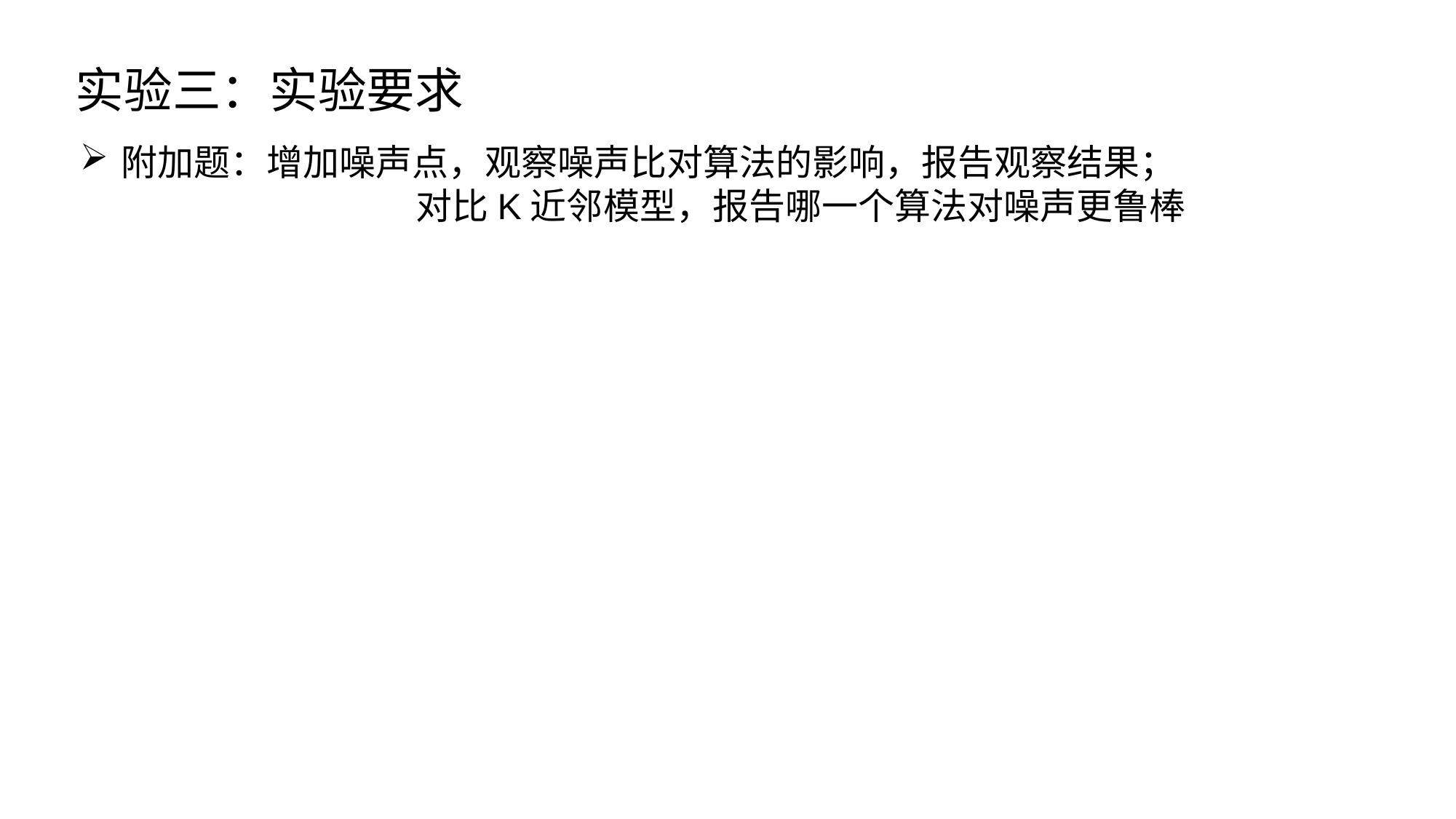

实验三：实验要求
附加题：增加噪声点，观察噪声比对算法的影响，报告观察结果；
                                        对比K近邻模型，报告哪一个算法对噪声更鲁棒